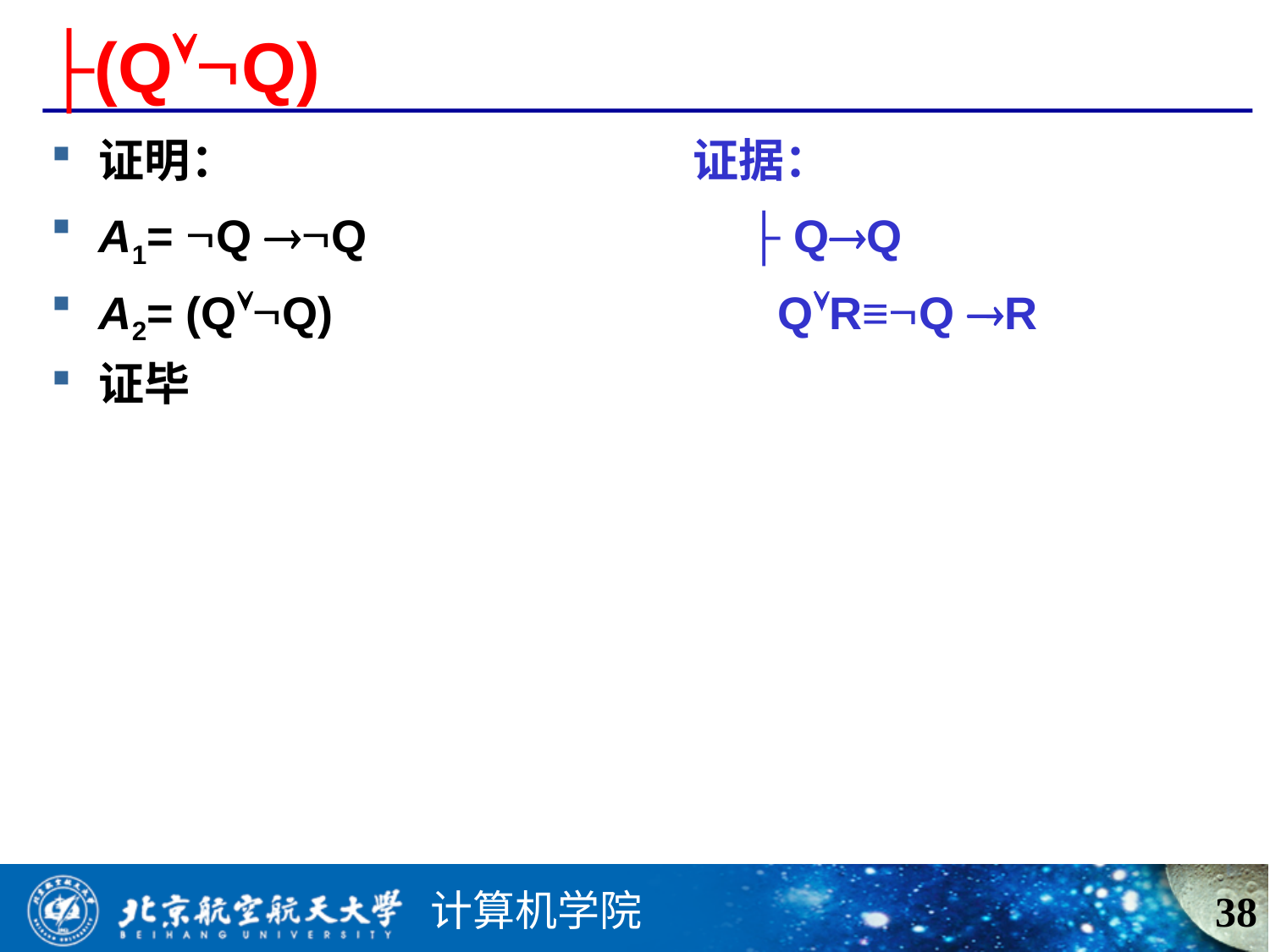

# ├(Q∨¬Q)
证明：                                            证据：
A1= ¬Q →¬Q                              ├ Q→Q
A2= (Q∨¬Q)                                   Q∨R≡¬Q →R
证毕